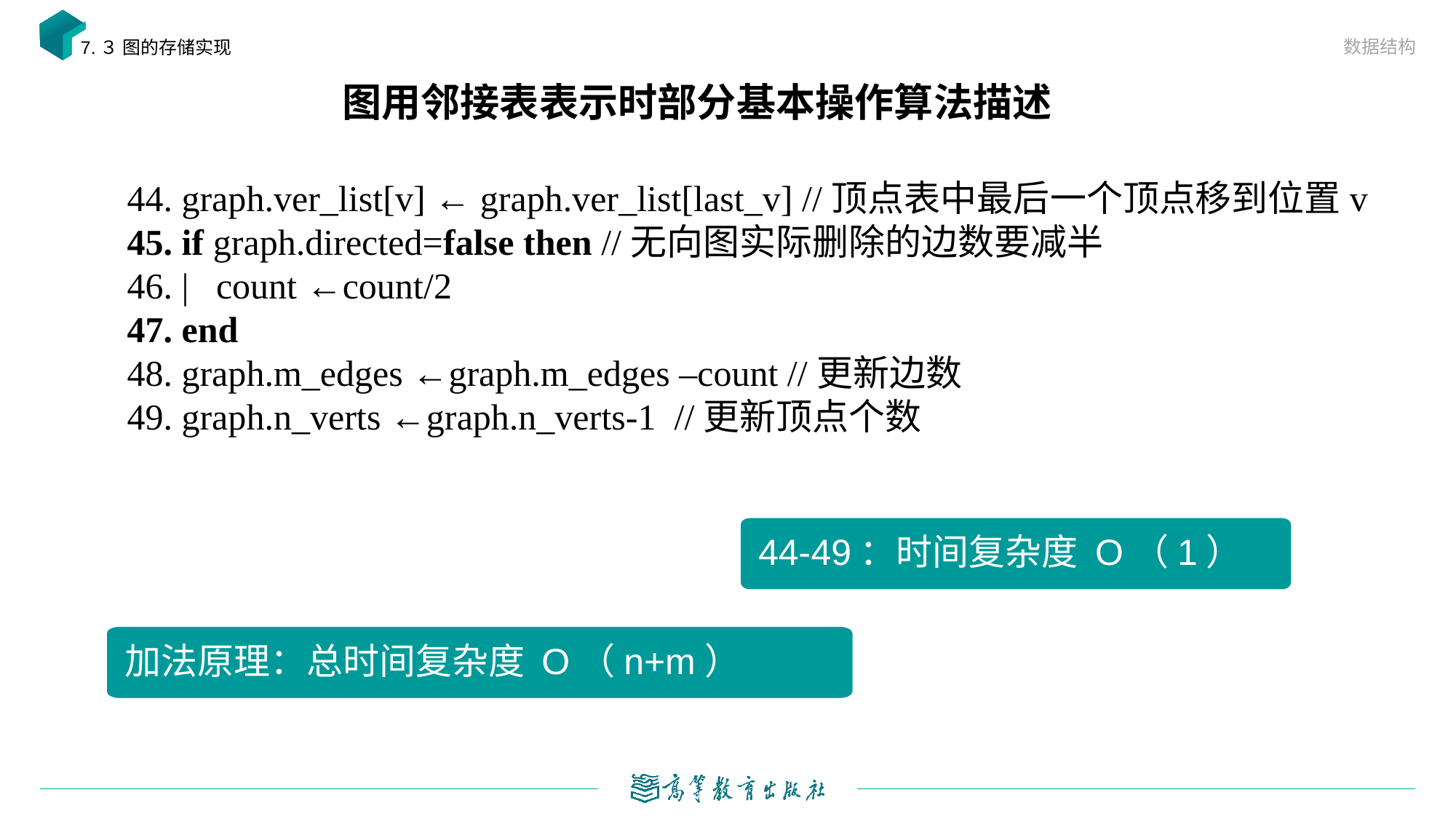

数据结构

7.３ 图的存储实现

# 图用邻接表表示时部分基本操作算法描述

graph.ver_list[v] ← graph.ver_list[last_v] //顶点表中最后一个顶点移到位置v
if graph.directed=false then //无向图实际删除的边数要减半
|   count ←count/2
end
graph.m_edges ←graph.m_edges –count //更新边数
graph.n_verts ←graph.n_verts-1  //更新顶点个数
44-49：时间复杂度 O（1）
加法原理：总时间复杂度 O（n+m）